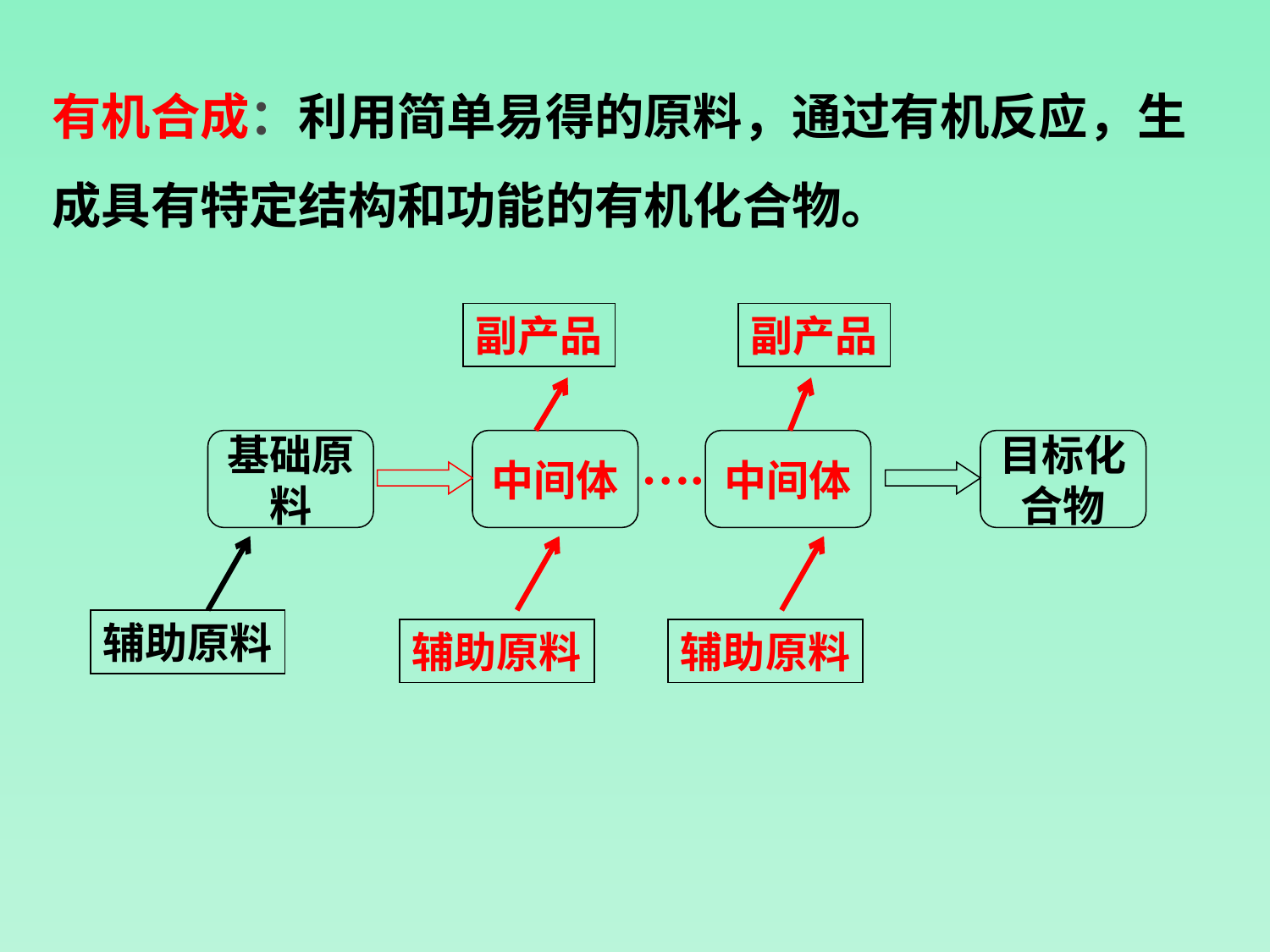

有机合成：利用简单易得的原料，通过有机反应，生成具有特定结构和功能的有机化合物。
副产品

中间体

副产品

….
中间体
基础原料
目标化合物

辅助原料

辅助原料

辅助原料